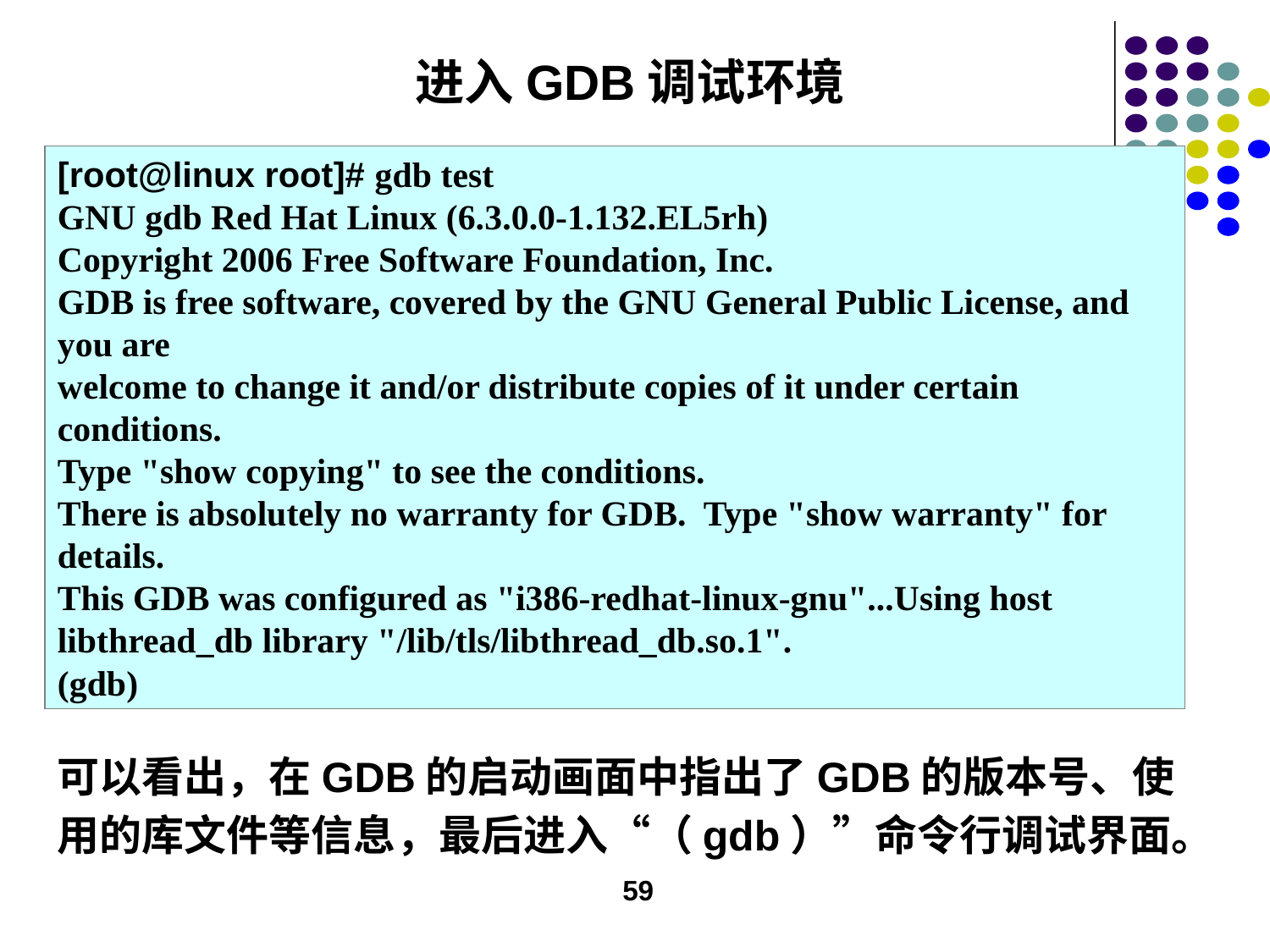

进入GDB调试环境
[root@linux root]# gdb test
GNU gdb Red Hat Linux (6.3.0.0-1.132.EL5rh)
Copyright 2006 Free Software Foundation, Inc.
GDB is free software, covered by the GNU General Public License, and you are
welcome to change it and/or distribute copies of it under certain conditions.
Type "show copying" to see the conditions.
There is absolutely no warranty for GDB.  Type "show warranty" for details.
This GDB was configured as "i386-redhat-linux-gnu"...Using host libthread_db library "/lib/tls/libthread_db.so.1".
(gdb)
可以看出，在GDB的启动画面中指出了GDB的版本号、使用的库文件等信息，最后进入“（gdb）”命令行调试界面。
59